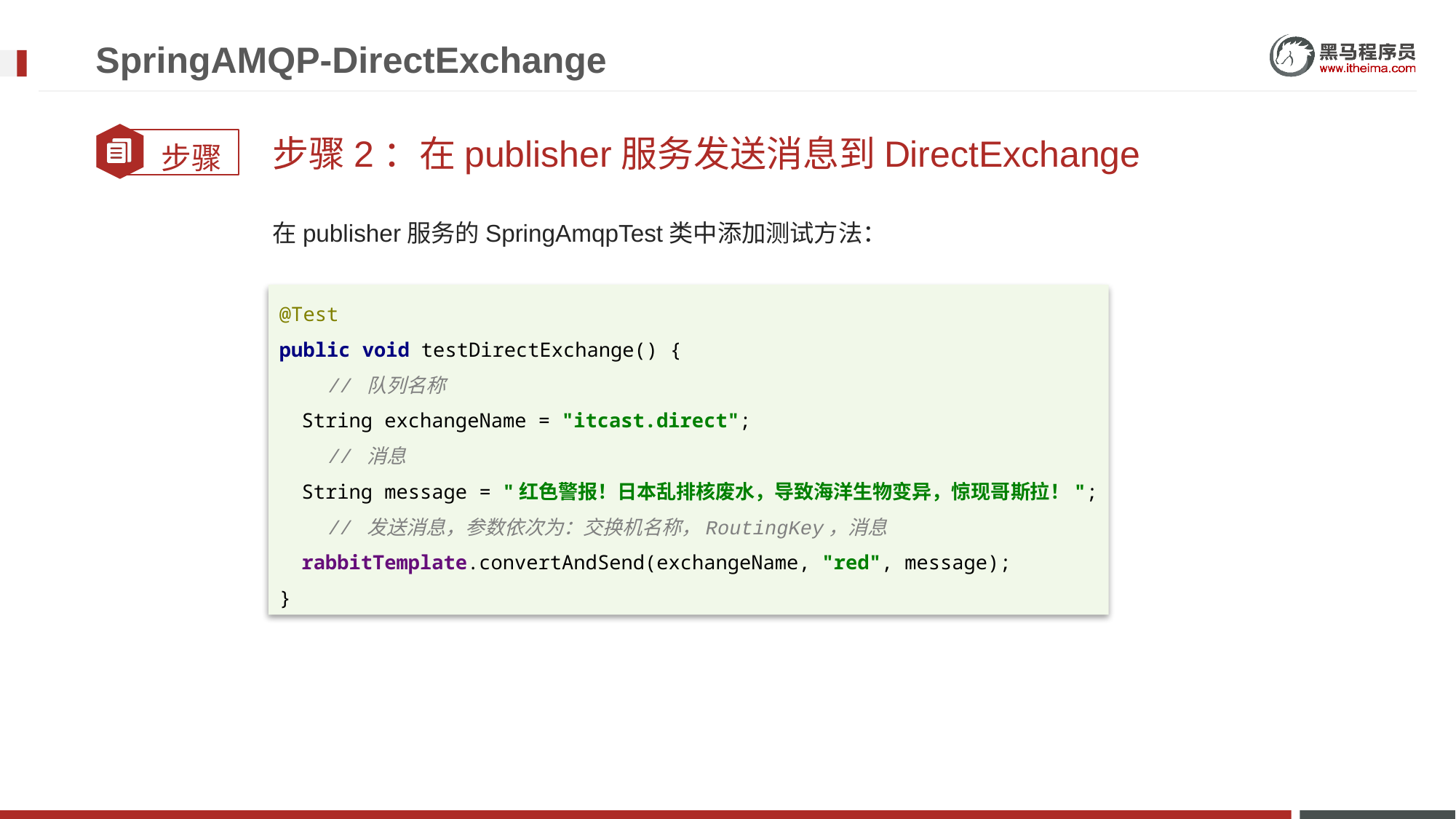

# SpringAMQP-DirectExchange
步骤2：在publisher服务发送消息到DirectExchange
在publisher服务的SpringAmqpTest类中添加测试方法：
@Test
public void testDirectExchange() {
    // 队列名称
    String exchangeName = "itcast.direct";
    // 消息
    String message = "红色警报！日本乱排核废水，导致海洋生物变异，惊现哥斯拉！";
    // 发送消息，参数依次为：交换机名称，RoutingKey，消息
    rabbitTemplate.convertAndSend(exchangeName, "red", message);
}